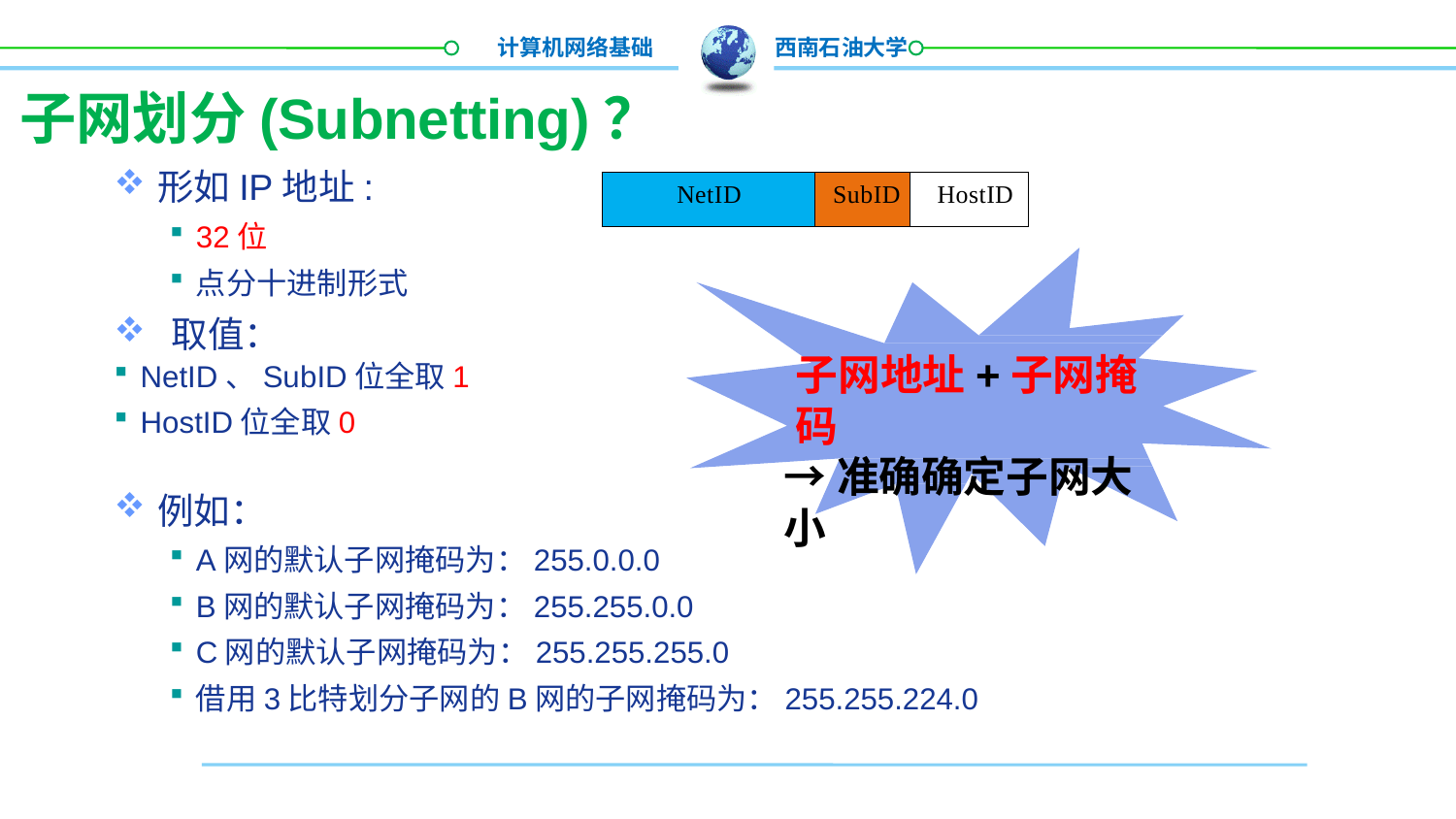

子网划分(Subnetting)？
形如IP地址:
32位
点分十进制形式
取值：
| NetID | SubID | HostID |
| --- | --- | --- |

子网地址+子网掩码
→准确确定子网大小
NetID、SubID位全取1
HostID位全取0
例如：
A网的默认子网掩码为：255.0.0.0
B网的默认子网掩码为：255.255.0.0
C网的默认子网掩码为：255.255.255.0
借用3比特划分子网的B网的子网掩码为：255.255.224.0
58